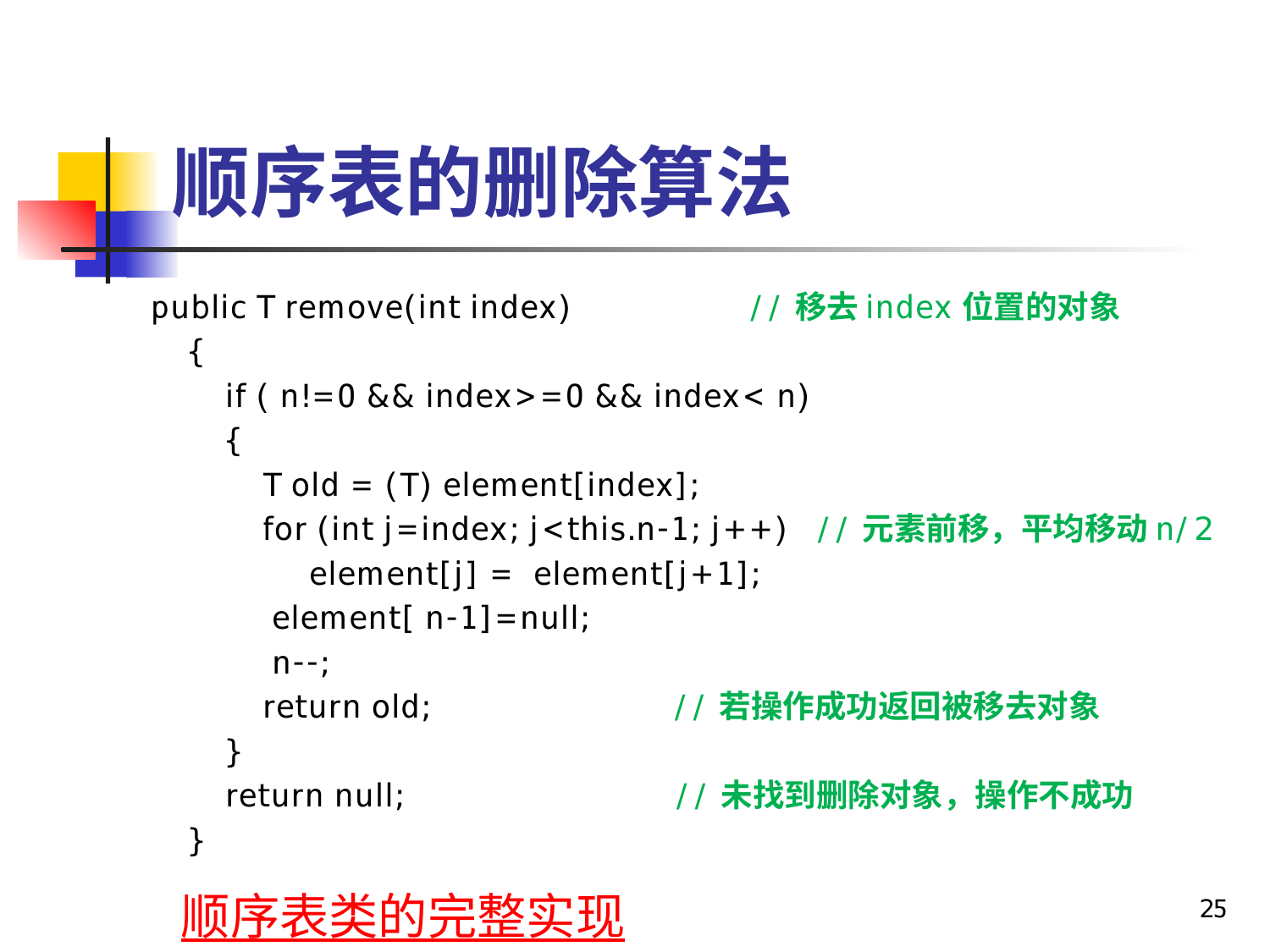

# 顺序表的删除算法
public T remove(int index)                   //移去index位置的对象
    {
        if ( n!=0 && index>=0 && index< n)
        {
            T old = (T) element[index];
            for (int j=index; j<this.n-1; j++)   //元素前移，平均移动n/2
                 element[j] =  element[j+1];
             element[ n-1]=null;
             n--;
            return old;                          //若操作成功返回被移去对象
        }
        return null;                             //未找到删除对象，操作不成功
    }
25
顺序表类的完整实现